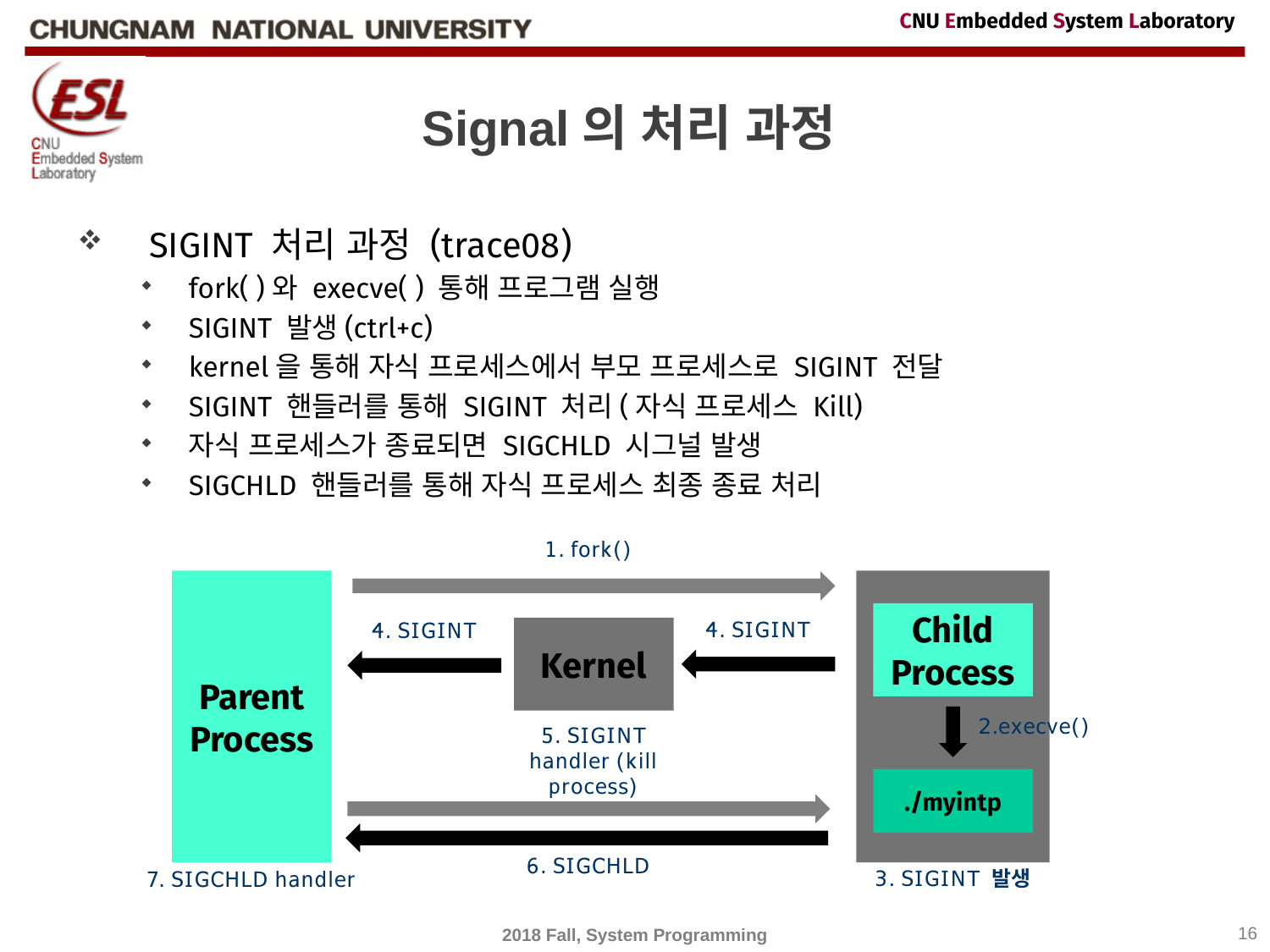

# Signal의 처리 과정
SIGINT 처리 과정 (trace08)
fork( )와 execve( ) 통해 프로그램 실행
SIGINT 발생(ctrl+c)
kernel을 통해 자식 프로세스에서 부모 프로세스로 SIGINT 전달
SIGINT 핸들러를 통해 SIGINT 처리(자식 프로세스 Kill)
자식 프로세스가 종료되면 SIGCHLD 시그널 발생
SIGCHLD 핸들러를 통해 자식 프로세스 최종 종료 처리

1. fork()
Parent
Process

Child
Process
4. SIGINT
4. SIGINT
Kernel

2.execve()
5. SIGINT handler (kill process)

./myintp

6. SIGCHLD
3. SIGINT 발생
7. SIGCHLD handler
2018 Fall, System Programming
16